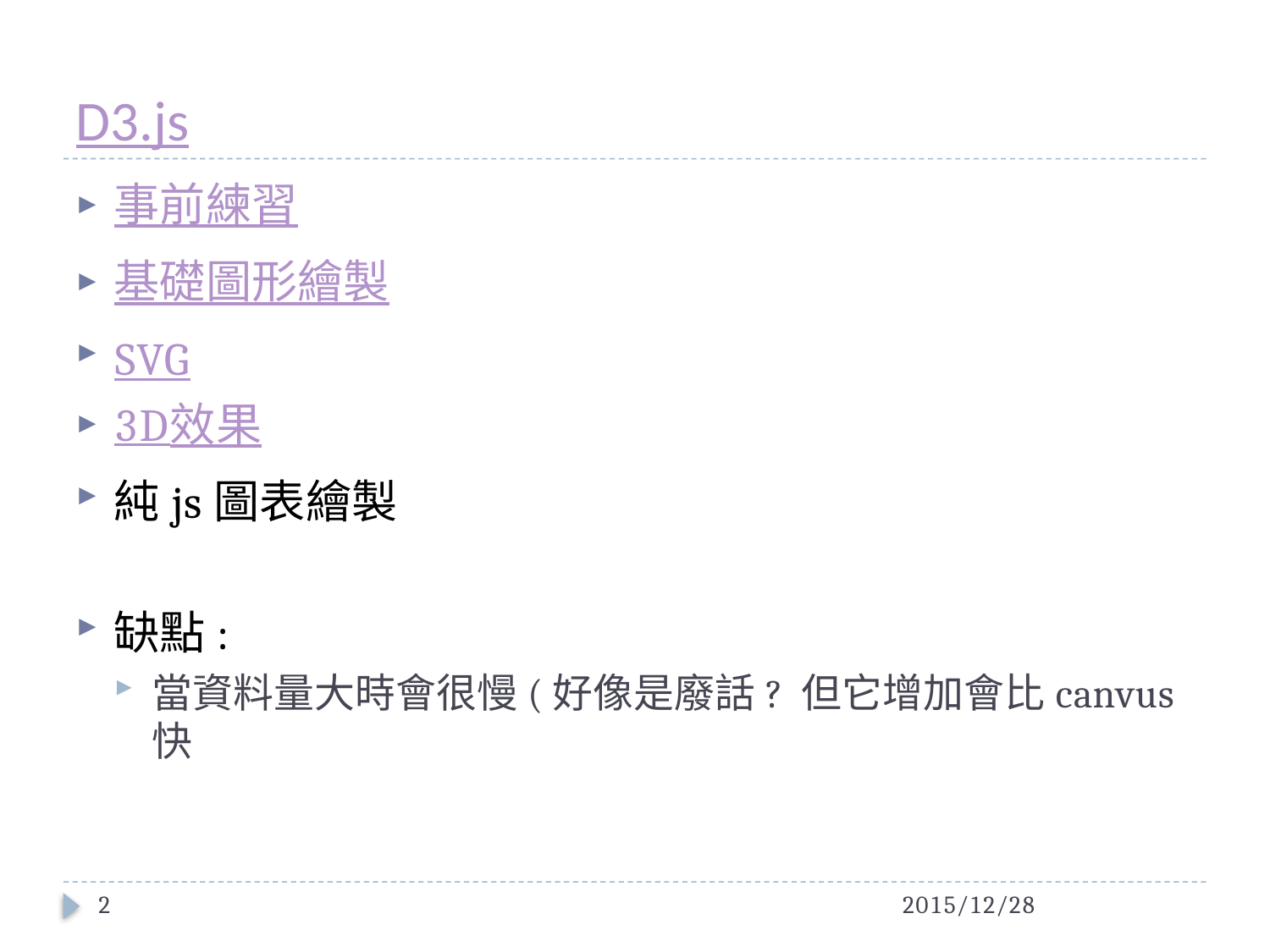

# D3.js
事前練習
基礎圖形繪製
SVG
3D效果
純js圖表繪製

缺點:
當資料量大時會很慢(好像是廢話? 但它增加會比canvus快
2
2015/12/28